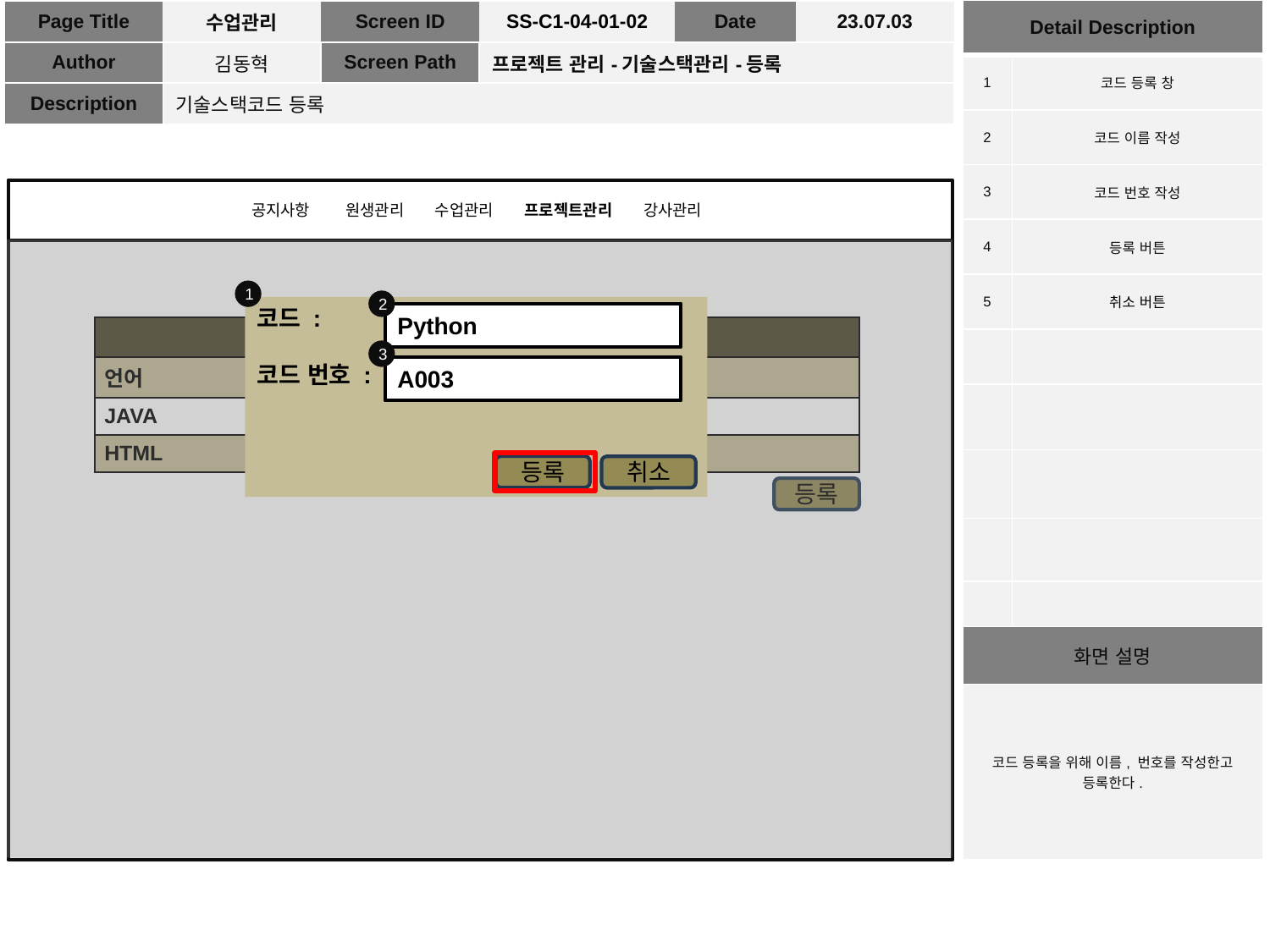

| Detail Description |  |
| --- | --- |
| 1 | 코드 등록 창 |
| 2 | 코드 이름 작성 |
| 3 | 코드 번호 작성 |
| 4 | 등록 버튼 |
| 5 | 취소 버튼 |
|  |  |
|  |  |
|  |  |
|  |  |
|  |  |
| 화면 설명 |  |
| 코드 등록을 위해 이름, 번호를 작성한고 등록한다. |  |
| Page Title | 수업관리 | Screen ID | SS-C1-04-01-02 | Date | 23.07.03 |
| --- | --- | --- | --- | --- | --- |
| Author | 김동혁 | Screen Path | 프로젝트 관리-기술스택관리-등록 |  |  |
| Description | 기술스택코드 등록 |  |  |  |  |

공지사항        원생관리       수업관리       프로젝트관리       강사관리

1
2
코드 :

코드 번호 :
Python
A003

등록
취소
| 코드 목록 |  |
| --- | --- |
| 언어 | 코드 번호 |
| JAVA | A001 |
| HTML | A002 |
3
4
5
등록